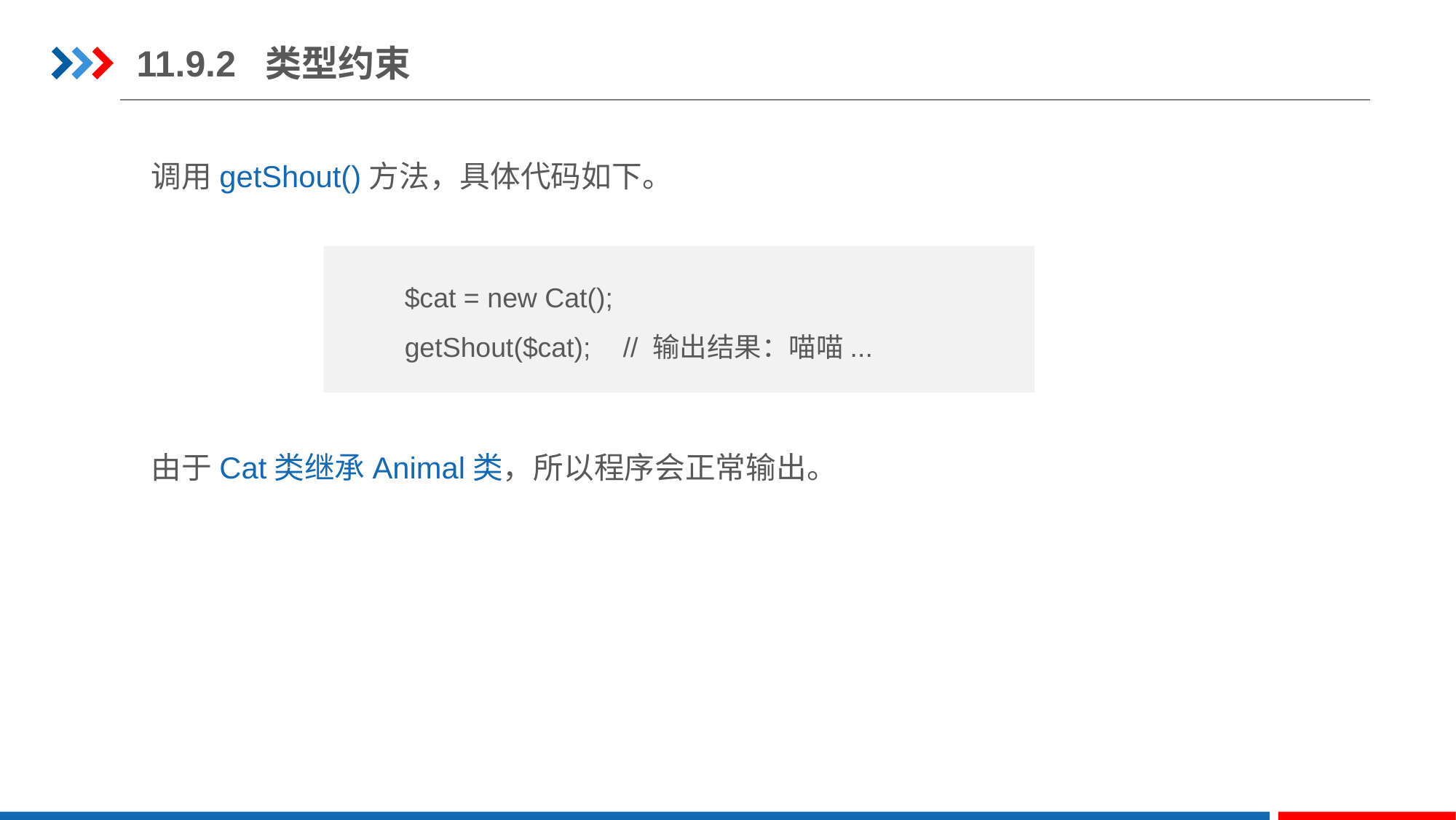

11.9.2  类型约束
调用getShout()方法，具体代码如下。

由于Cat类继承Animal类，所以程序会正常输出。

$cat = new Cat();
getShout($cat); 	// 输出结果：喵喵...